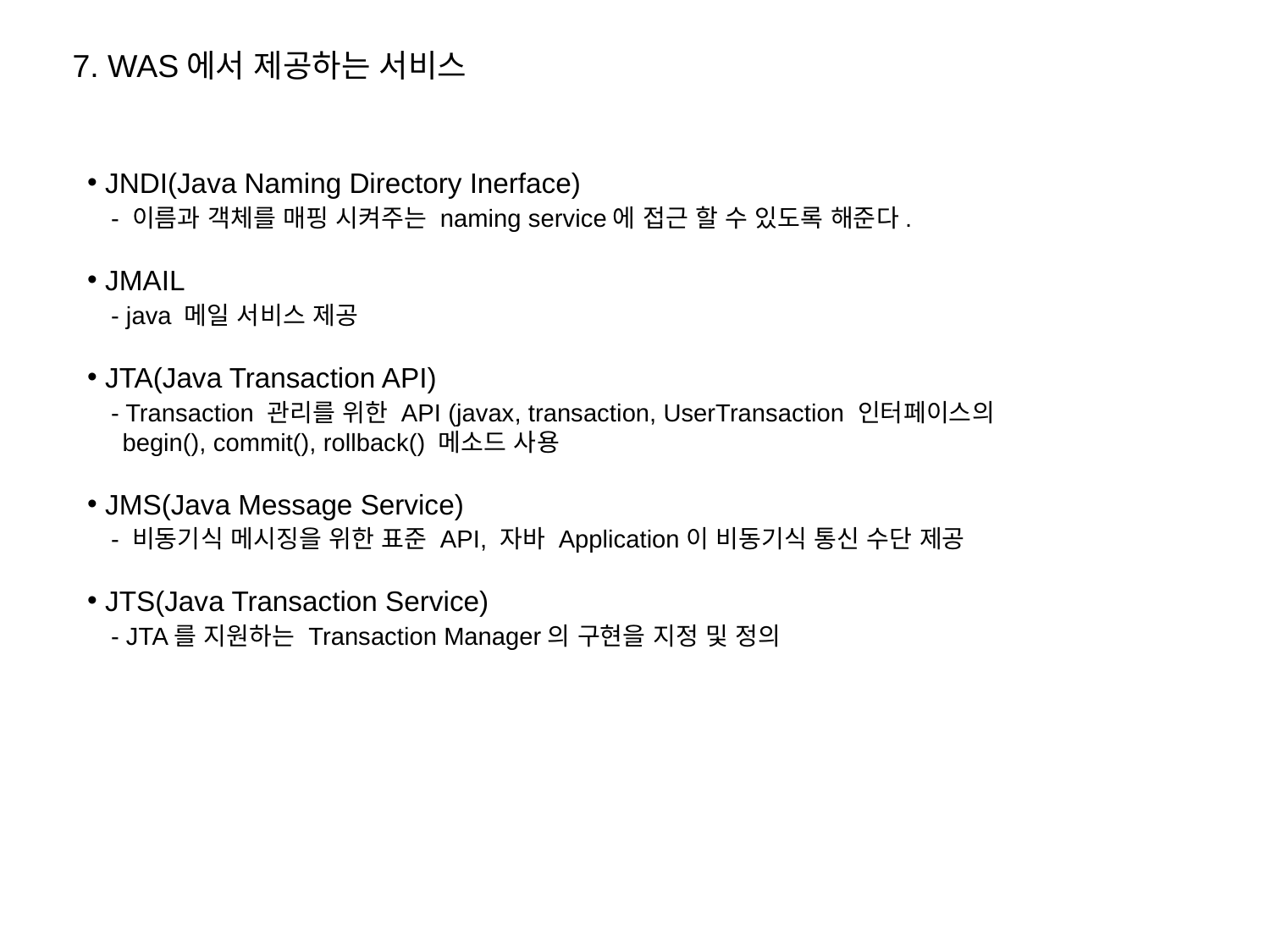

7. WAS에서 제공하는 서비스
 JNDI(Java Naming Directory Inerface)
   - 이름과 객체를 매핑 시켜주는 naming service에 접근 할 수 있도록 해준다.

 JMAIL
   - java 메일 서비스 제공

 JTA(Java Transaction API)
   - Transaction 관리를 위한 API (javax, transaction, UserTransaction 인터페이스의
     begin(), commit(), rollback() 메소드 사용

 JMS(Java Message Service)
   - 비동기식 메시징을 위한 표준 API, 자바 Application이 비동기식 통신 수단 제공

 JTS(Java Transaction Service)
   - JTA를 지원하는 Transaction Manager의 구현을 지정 및 정의